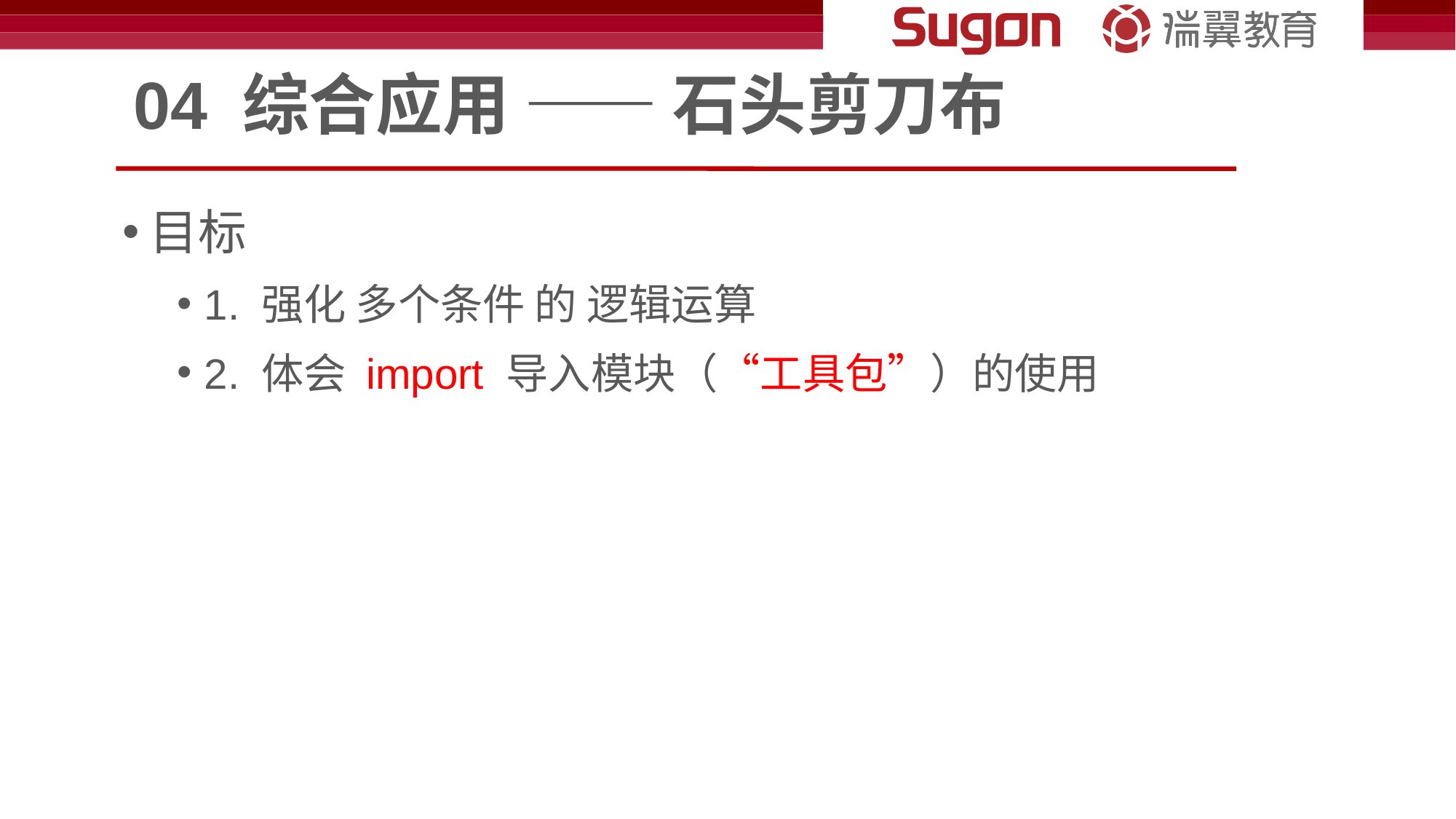

# 04 综合应用 —— 石头剪刀布
目标
1. 强化 多个条件 的 逻辑运算
2. 体会 import 导入模块（“工具包”）的使用